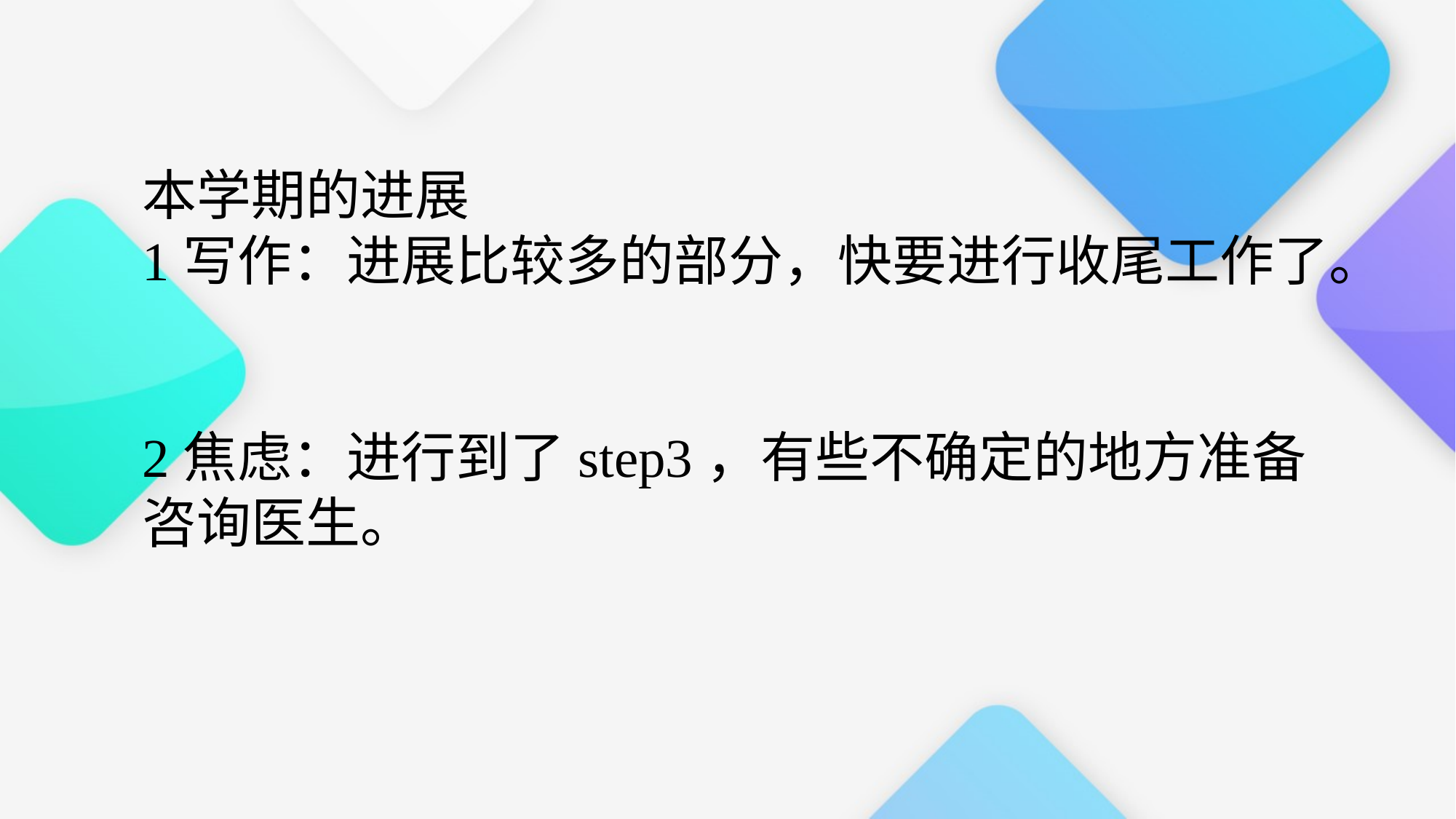

本学期的进展
1写作：进展比较多的部分，快要进行收尾工作了。
2焦虑：进行到了step3，有些不确定的地方准备咨询医生。